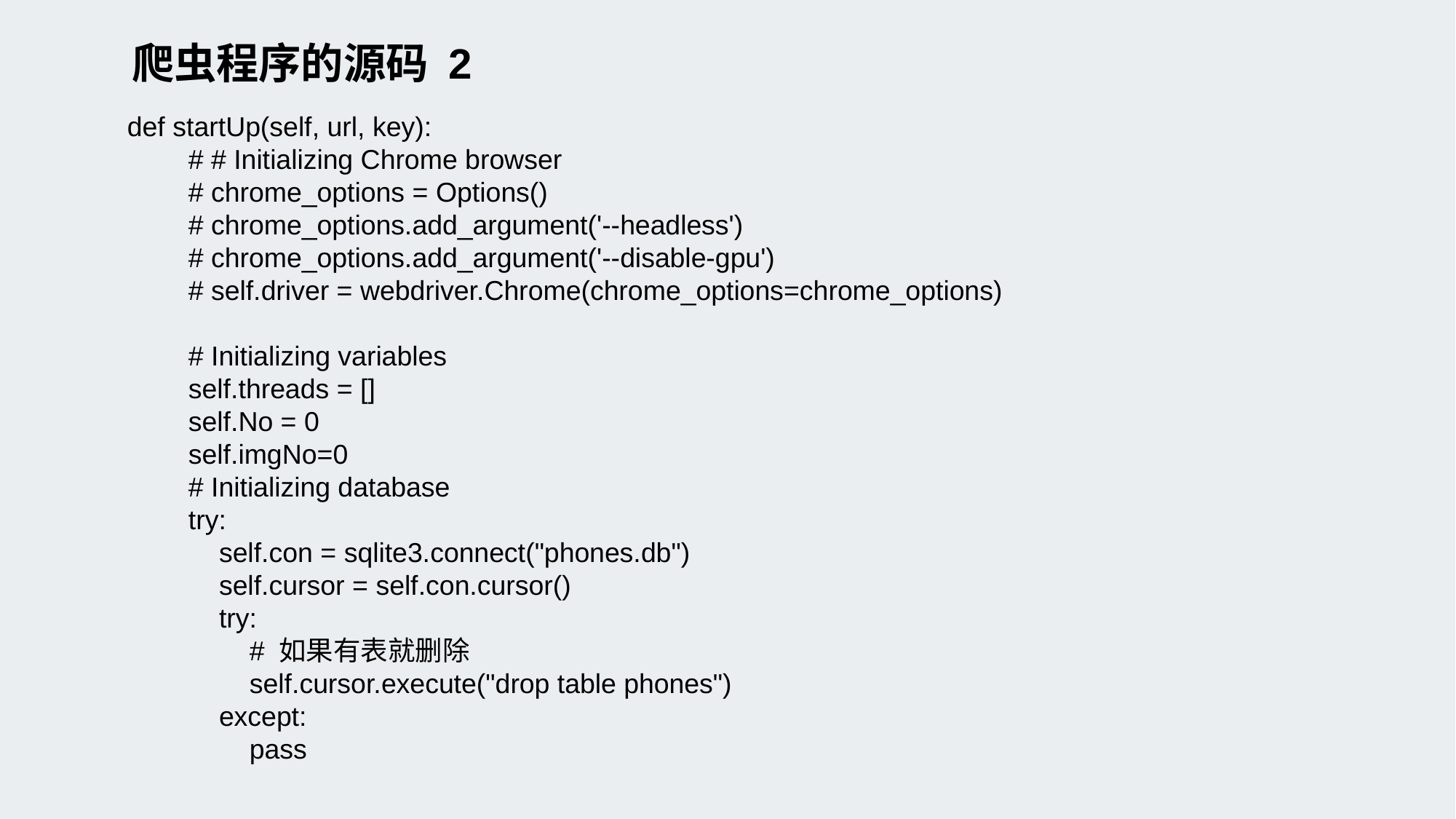

# 爬虫程序的源码 2
def startUp(self, url, key):
        # # Initializing Chrome browser
        # chrome_options = Options()
        # chrome_options.add_argument('--headless')
        # chrome_options.add_argument('--disable-gpu')
        # self.driver = webdriver.Chrome(chrome_options=chrome_options)

        # Initializing variables
        self.threads = []
        self.No = 0
        self.imgNo=0
        # Initializing database
        try:
            self.con = sqlite3.connect("phones.db")
            self.cursor = self.con.cursor()
            try:
                # 如果有表就删除
                self.cursor.execute("drop table phones")
            except:
                pass